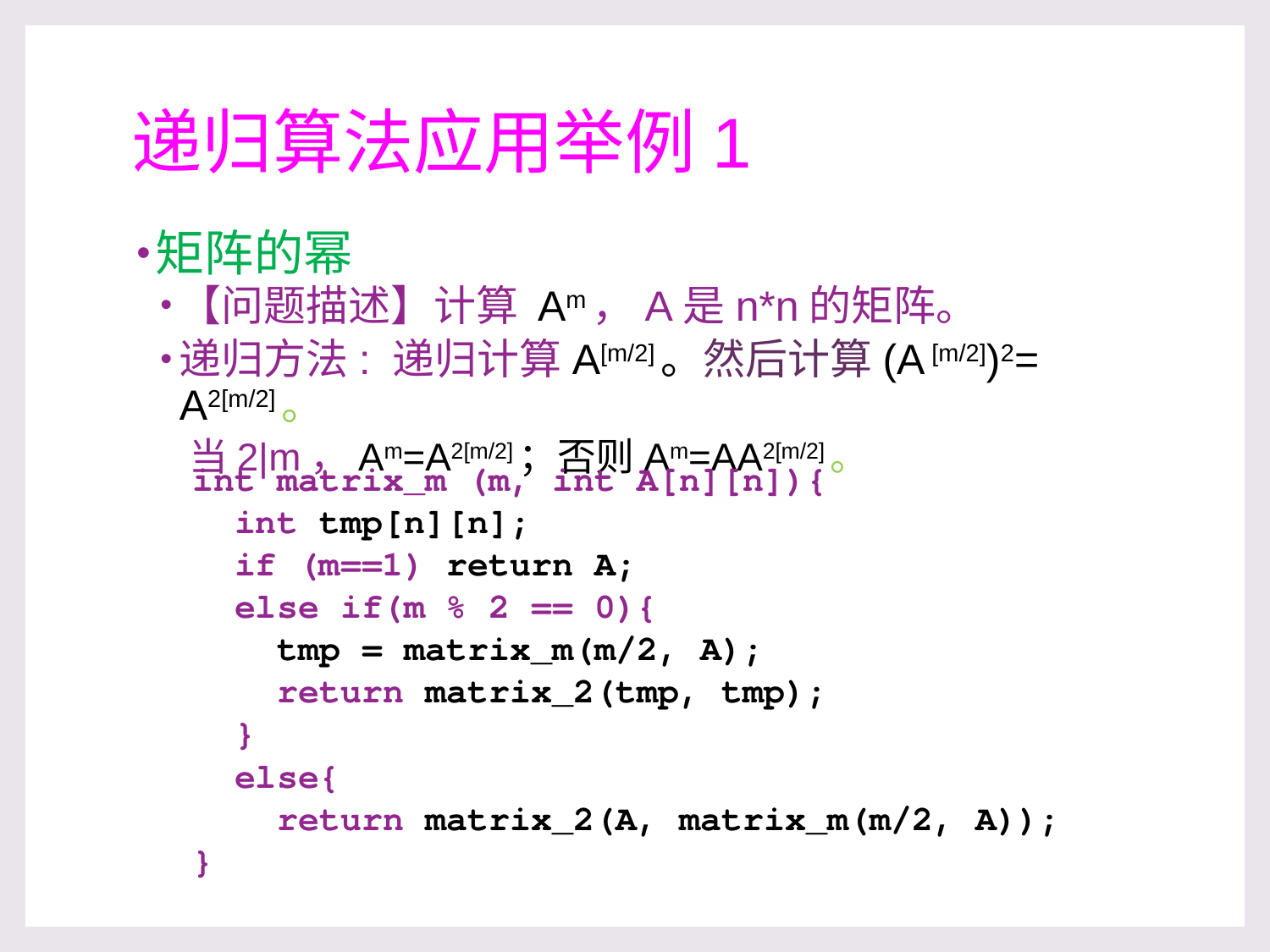

# 递归算法应用举例1
矩阵的幂
【问题描述】计算 Am，A是n*n的矩阵。
递归方法: 递归计算A[m/2]。然后计算(A [m/2])2= A2[m/2]。
当2|m，Am=A2[m/2]；否则Am=AA2[m/2]。

int matrix_m (m, int A[n][n]){
  int tmp[n][n];
  if (m==1) return A;
  else if(m % 2 == 0){
    tmp = matrix_m(m/2, A);
    return matrix_2(tmp, tmp);
  }
  else{
    return matrix_2(A, matrix_m(m/2, A));
}